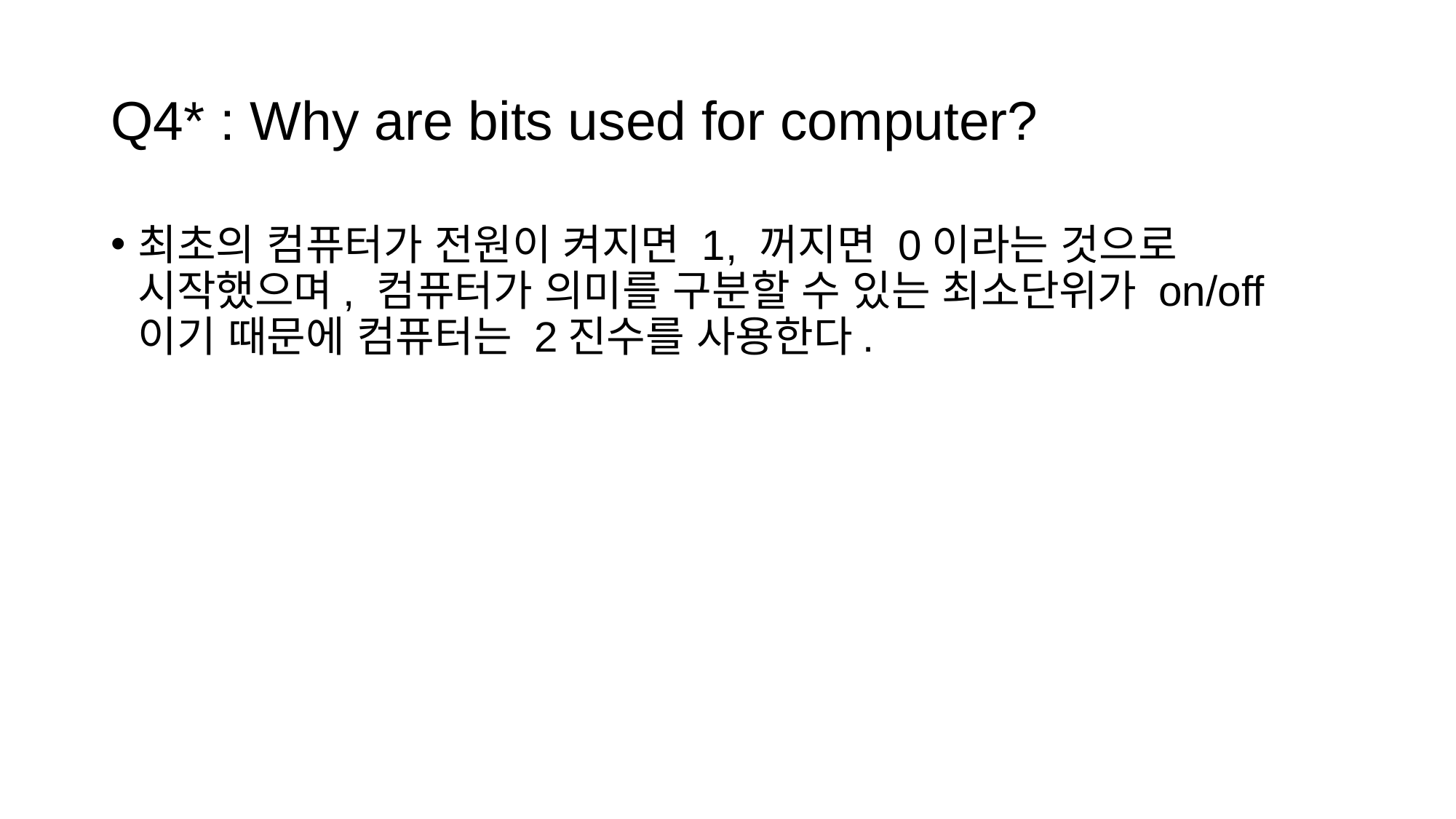

# Q4* : Why are bits used for computer?
최초의 컴퓨터가 전원이 켜지면 1, 꺼지면 0이라는 것으로 시작했으며, 컴퓨터가 의미를 구분할 수 있는 최소단위가 on/off 이기 때문에 컴퓨터는 2진수를 사용한다.